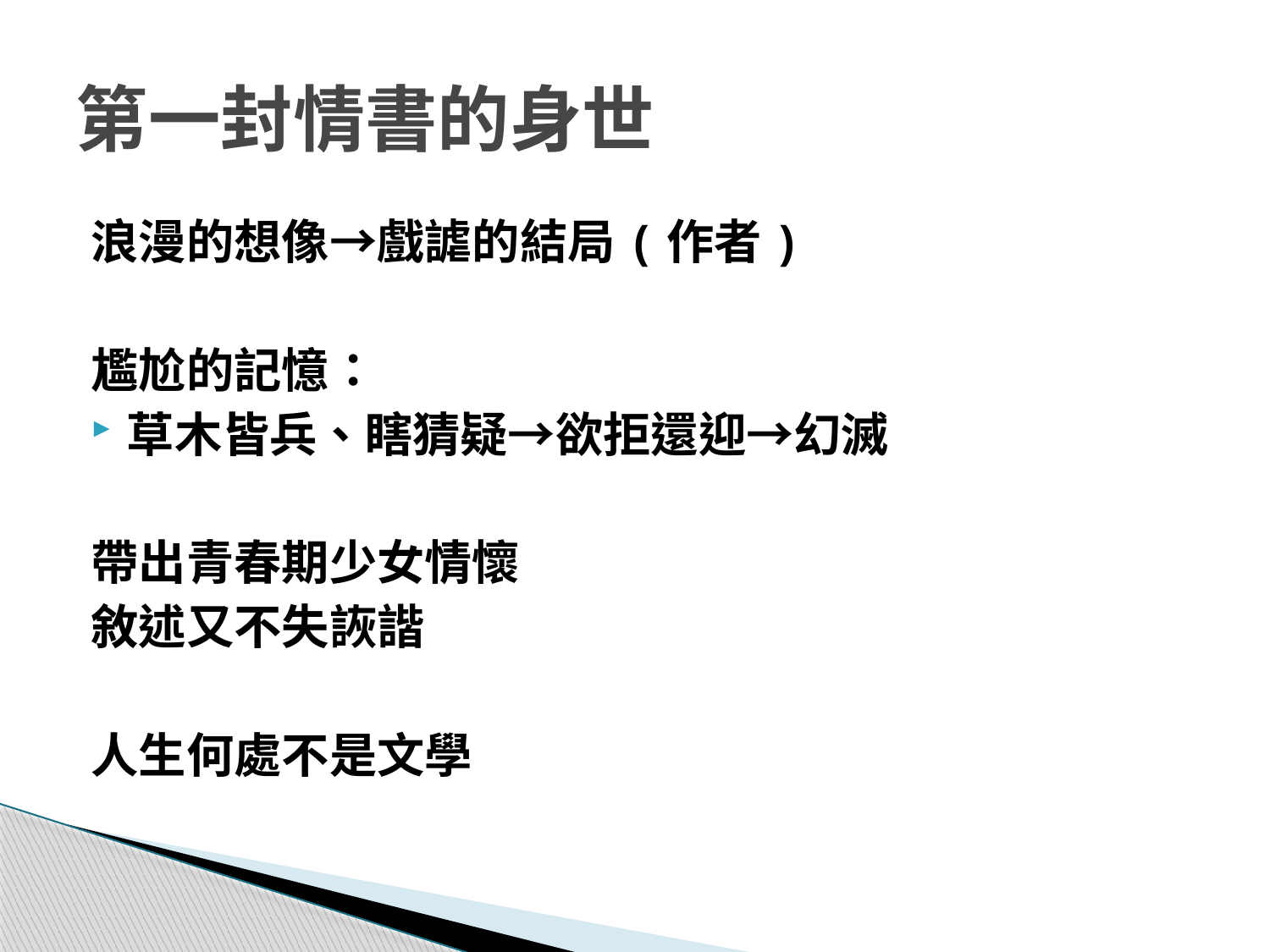

# 第一封情書的身世
浪漫的想像→戲謔的結局(作者)

尷尬的記憶：
草木皆兵、瞎猜疑→欲拒還迎→幻滅

帶出青春期少女情懷
敘述又不失詼諧

人生何處不是文學